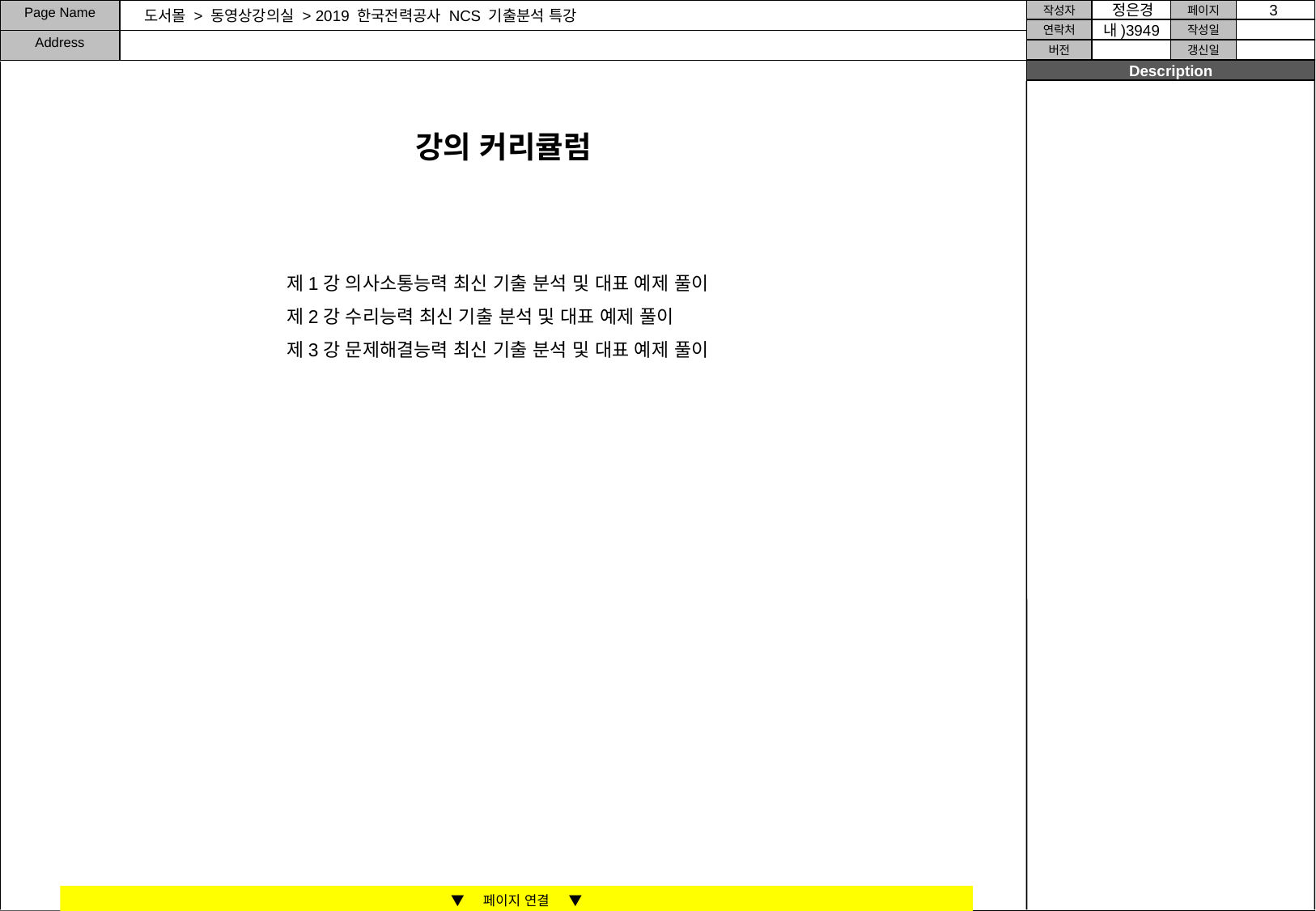

도서몰 > 동영상강의실 > 2019 한국전력공사 NCS 기출분석 특강
#
강의 커리큘럼
제1강 의사소통능력 최신 기출 분석 및 대표 예제 풀이
제2강 수리능력 최신 기출 분석 및 대표 예제 풀이
제3강 문제해결능력 최신 기출 분석 및 대표 예제 풀이
▼    페이지 연결     ▼